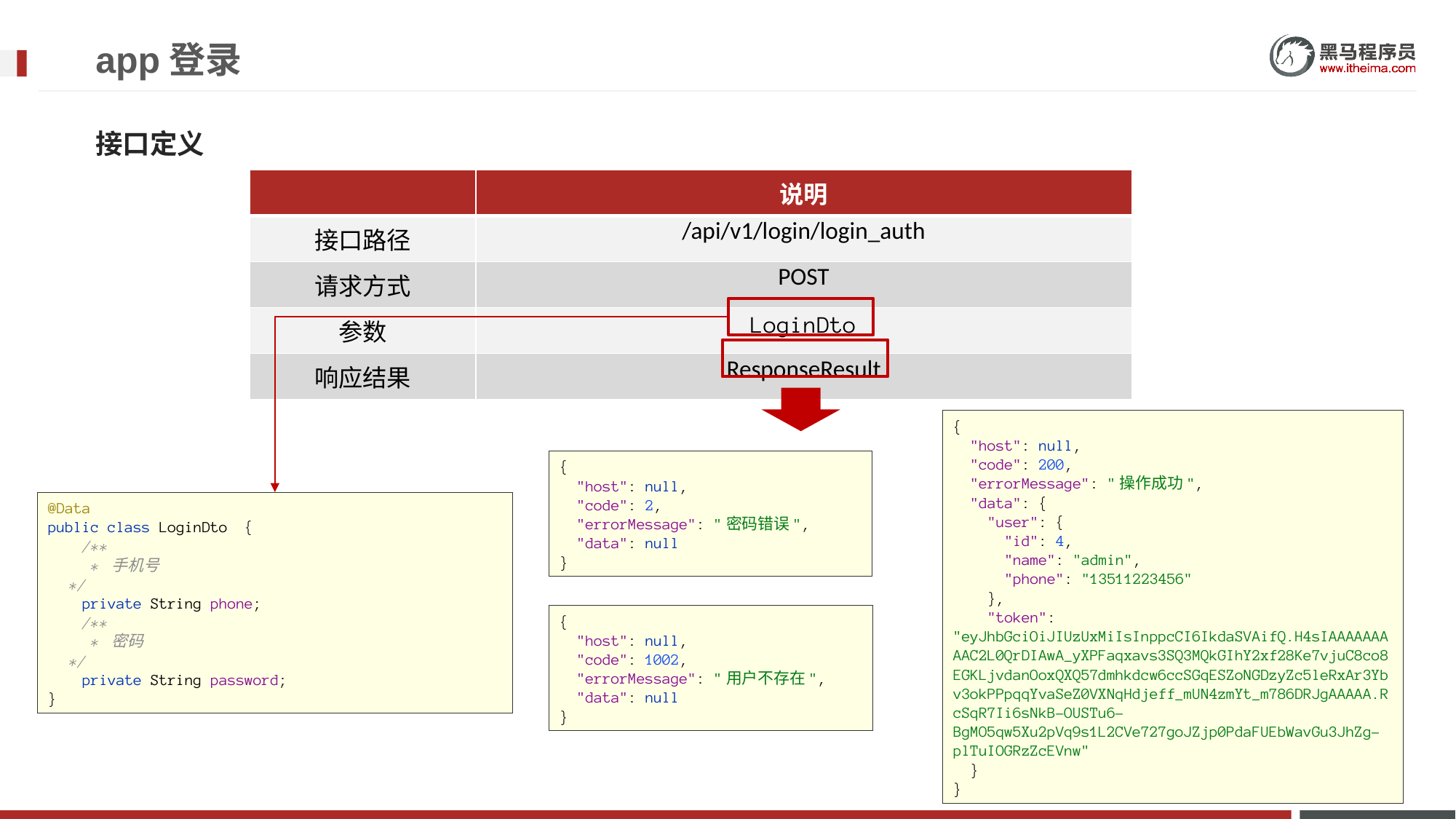

# app登录
接口定义
|  | 说明 |
| --- | --- |
| 接口路径 | /api/v1/login/login\_auth |
| 请求方式 | POST |
| 参数 | LoginDto |
| 响应结果 | ResponseResult |

{
  "host": null,
  "code": 200,
  "errorMessage": "操作成功",
  "data": {
    "user": {
      "id": 4,
      "name": "admin",
      "phone": "13511223456"
    },
    "token": "eyJhbGciOiJIUzUxMiIsInppcCI6IkdaSVAifQ.H4sIAAAAAAAAAC2L0QrDIAwA_yXPFaqxavs3SQ3MQkGIhY2xf28Ke7vjuC8co8EGKLjvdanOoxQXQ57dmhkdcw6ccSGqESZoNGDzyZc5leRxAr3Ybv3okPPpqqYvaSeZ0VXNqHdjeff_mUN4zmYt_m786DRJgAAAAA.RcSqR7Ii6sNkB-OUSTu6-BgMO5qw5Xu2pVq9s1L2CVe727goJZjp0PdaFUEbWavGu3JhZg-plTuIOGRzZcEVnw"
  }
}
{
  "host": null,
  "code": 2,
  "errorMessage": "密码错误",
  "data": null
}
@Data
public class LoginDto  {
    /**
     * 手机号
     */
    private String phone;
    /**
     * 密码
     */
    private String password;
}
{
  "host": null,
  "code": 1002,
  "errorMessage": "用户不存在",
  "data": null
}